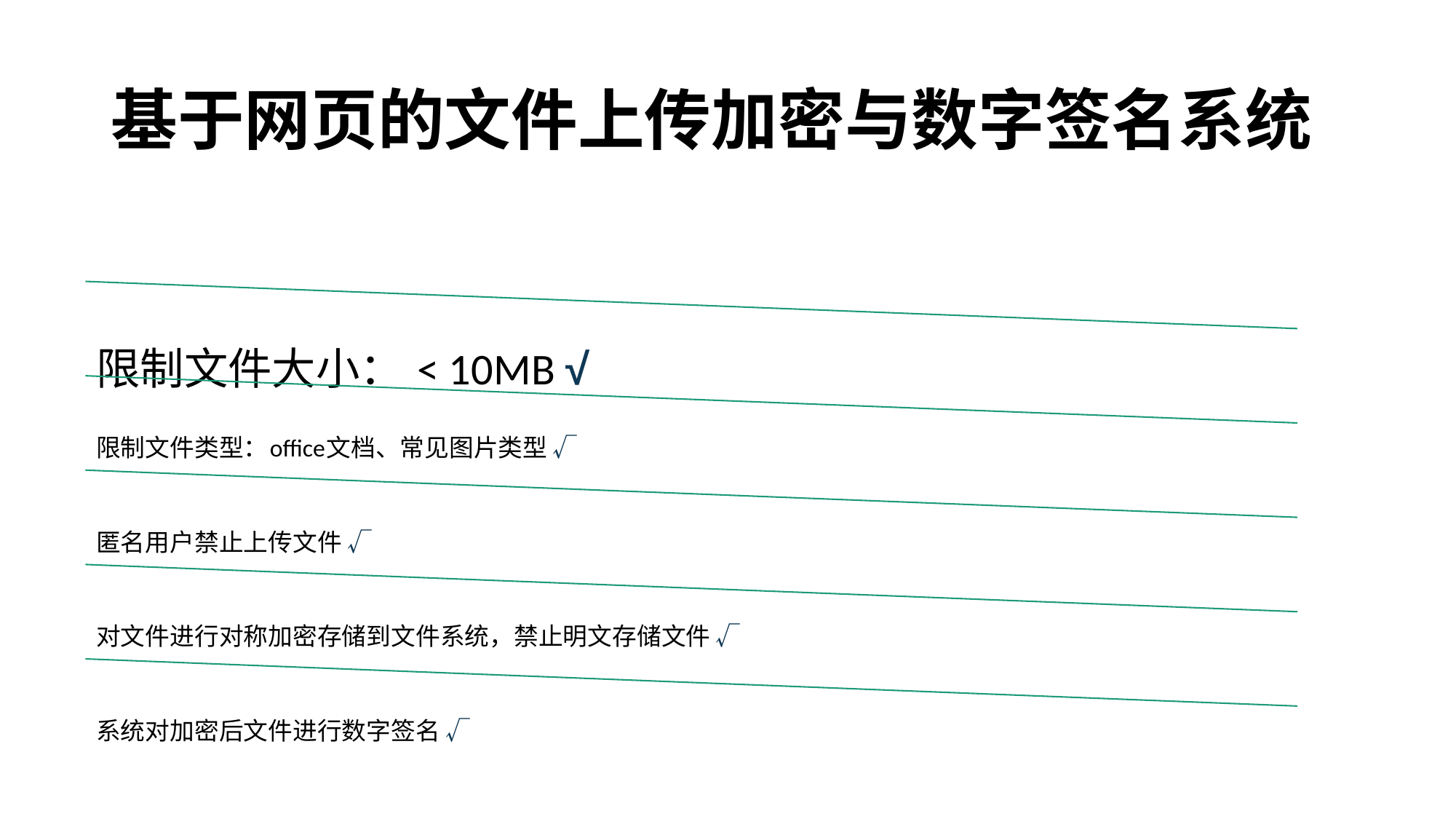

# 基于网页的文件上传加密与数字签名系统
限制文件大小：< 10MB √
限制文件类型：office文档、常见图片类型 √
匿名用户禁止上传文件 √
对文件进行对称加密存储到文件系统，禁止明文存储文件 √
系统对加密后文件进行数字签名 √